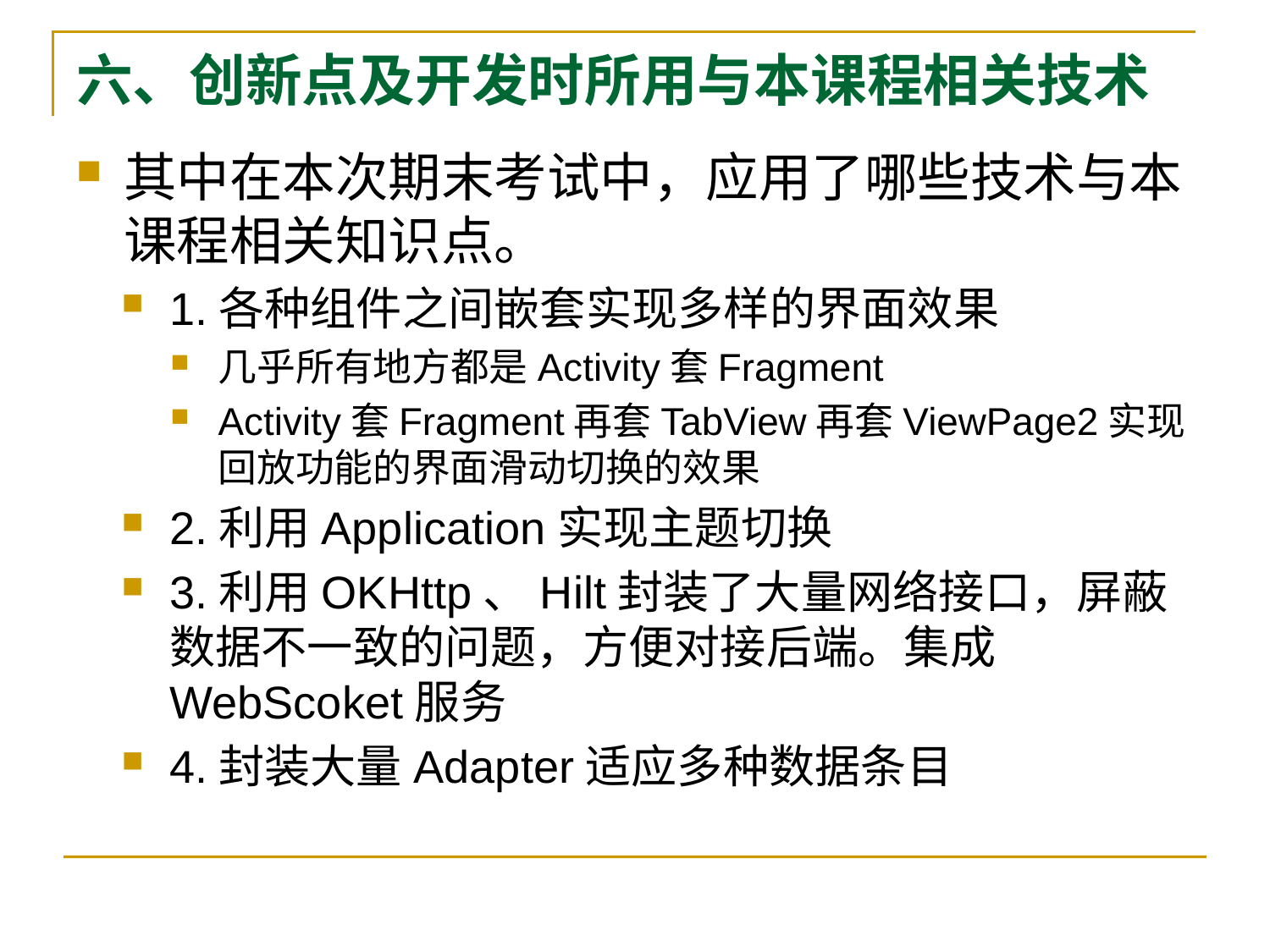

# 六、创新点及开发时所用与本课程相关技术
其中在本次期末考试中，应用了哪些技术与本课程相关知识点。
1.各种组件之间嵌套实现多样的界面效果
几乎所有地方都是Activity套Fragment
Activity套Fragment再套TabView再套ViewPage2实现回放功能的界面滑动切换的效果
2.利用Application实现主题切换
3.利用OKHttp、Hilt封装了大量网络接口，屏蔽数据不一致的问题，方便对接后端。集成WebScoket服务
4.封装大量Adapter适应多种数据条目